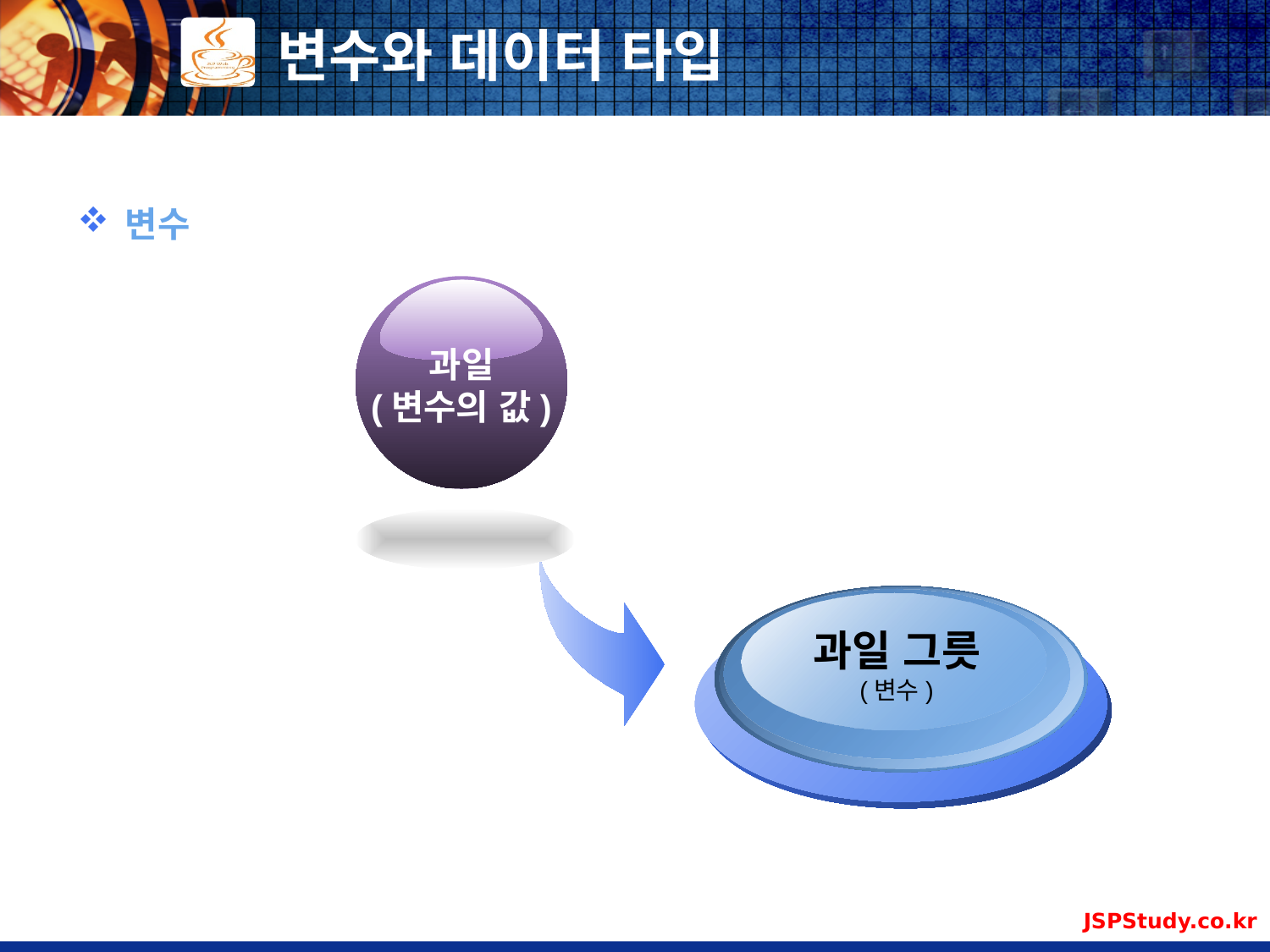

# 변수와 데이터 타입
변수

과일
(변수의 값)

과일 그릇
(변수)
JSPStudy.co.kr